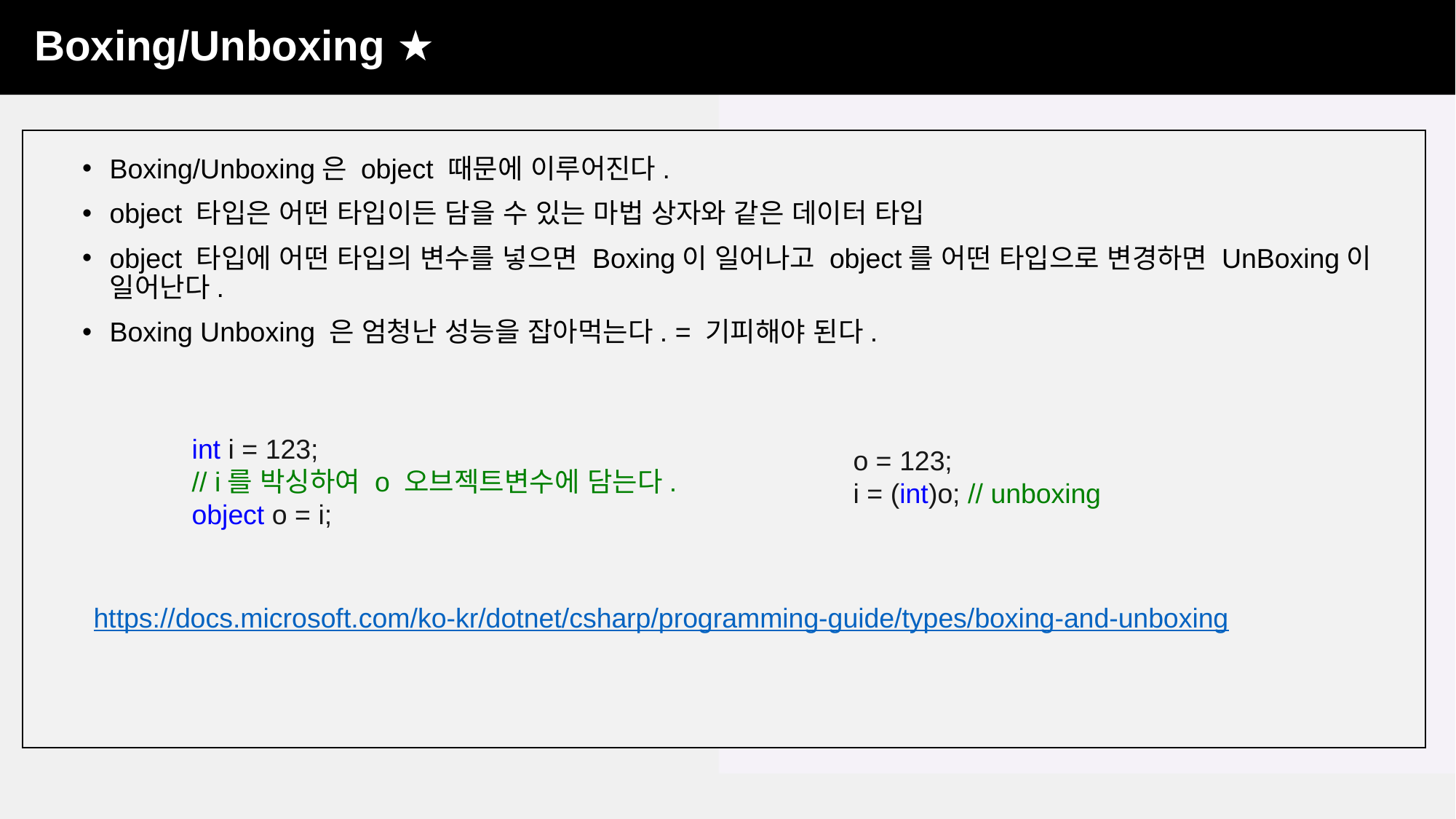

Boxing/Unboxing ★
Boxing/Unboxing은 object 때문에 이루어진다.
object 타입은 어떤 타입이든 담을 수 있는 마법 상자와 같은 데이터 타입
object 타입에 어떤 타입의 변수를 넣으면 Boxing이 일어나고 object를 어떤 타입으로 변경하면 UnBoxing이 일어난다.
Boxing Unboxing 은 엄청난 성능을 잡아먹는다. = 기피해야 된다.
int i = 123;
// i를 박싱하여 o 오브젝트변수에 담는다.
object o = i;
o = 123;
i = (int)o; // unboxing
https://docs.microsoft.com/ko-kr/dotnet/csharp/programming-guide/types/boxing-and-unboxing